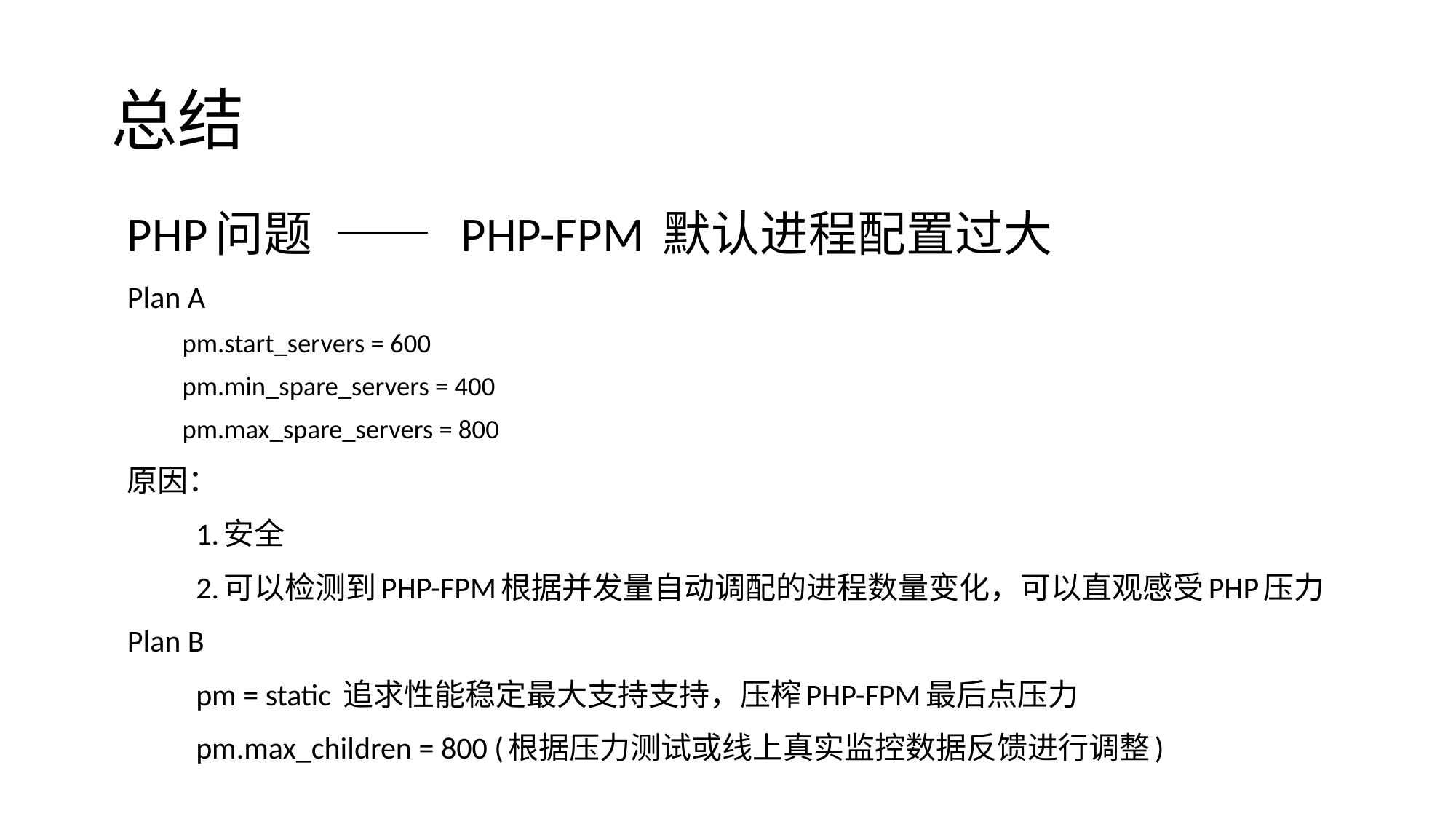

# 总结
PHP问题  ——  PHP-FPM 默认进程配置过大
Plan A
pm.start_servers = 600
pm.min_spare_servers = 400
pm.max_spare_servers = 800
原因：
	1.安全
	2.可以检测到PHP-FPM根据并发量自动调配的进程数量变化，可以直观感受PHP压力
Plan B
	pm = static 追求性能稳定最大支持支持，压榨PHP-FPM最后点压力
	pm.max_children = 800 (根据压力测试或线上真实监控数据反馈进行调整)